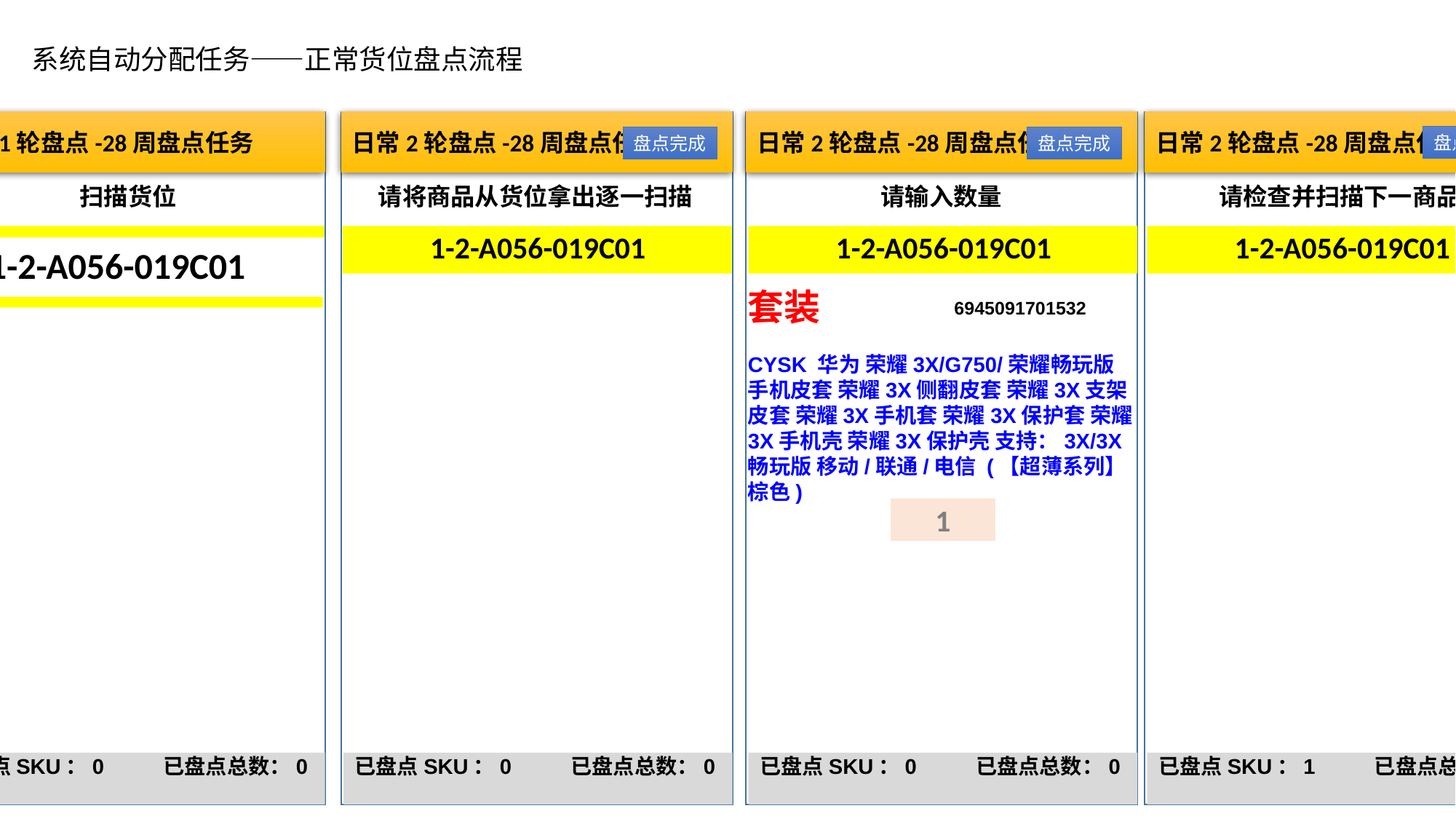

系统自动分配任务——正常货位盘点流程

系统1轮盘点-28周盘点任务

日常2轮盘点-28周盘点任务

日常2轮盘点-28周盘点任务

日常2轮盘点-28周盘点任务
盘点完成
盘点完成
盘点完成
扫描货位
请将商品从货位拿出逐一扫描
请输入数量
请检查并扫描下一商品
1-2-A056-019C01
1-2-A056-019C01
1-2-A056-019C01

1-2-A056-019C01
套装
6945091701532
CYSK 华为 荣耀3X/G750/荣耀畅玩版 手机皮套 荣耀3X侧翻皮套 荣耀3X支架皮套 荣耀3X手机套 荣耀3X保护套 荣耀3X手机壳 荣耀3X保护壳 支持：3X/3X畅玩版 移动/联通/电信 (【超薄系列】棕色)

1
已盘点SKU：0         已盘点总数：0
已盘点SKU：0         已盘点总数：0
已盘点SKU：0         已盘点总数：0
已盘点SKU：1         已盘点总数：2